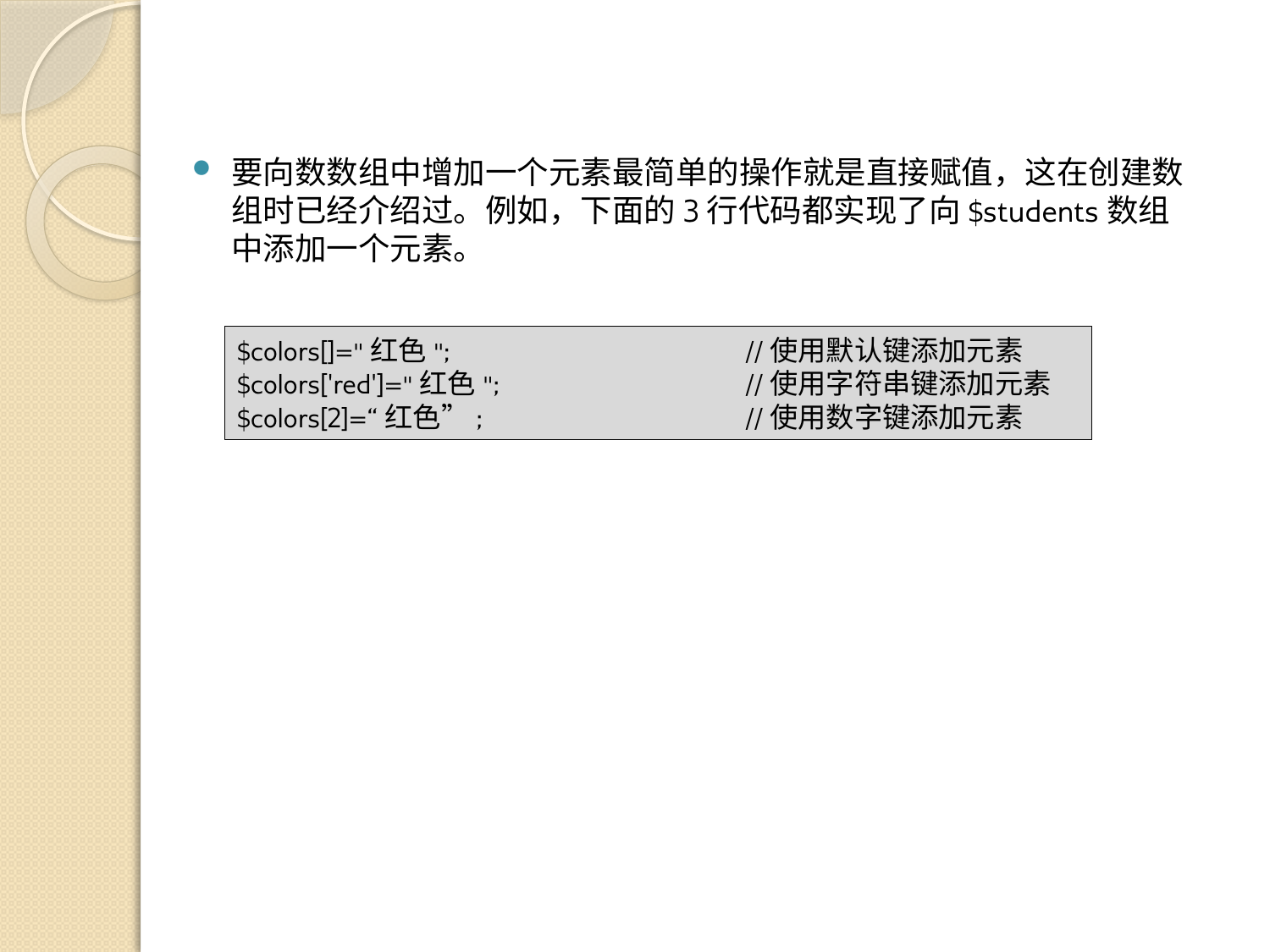

要向数数组中增加一个元素最简单的操作就是直接赋值，这在创建数组时已经介绍过。例如，下面的3行代码都实现了向$students数组中添加一个元素。
$colors[]="红色";			//使用默认键添加元素
$colors['red']="红色";		//使用字符串键添加元素
$colors[2]=“红色”;			//使用数字键添加元素